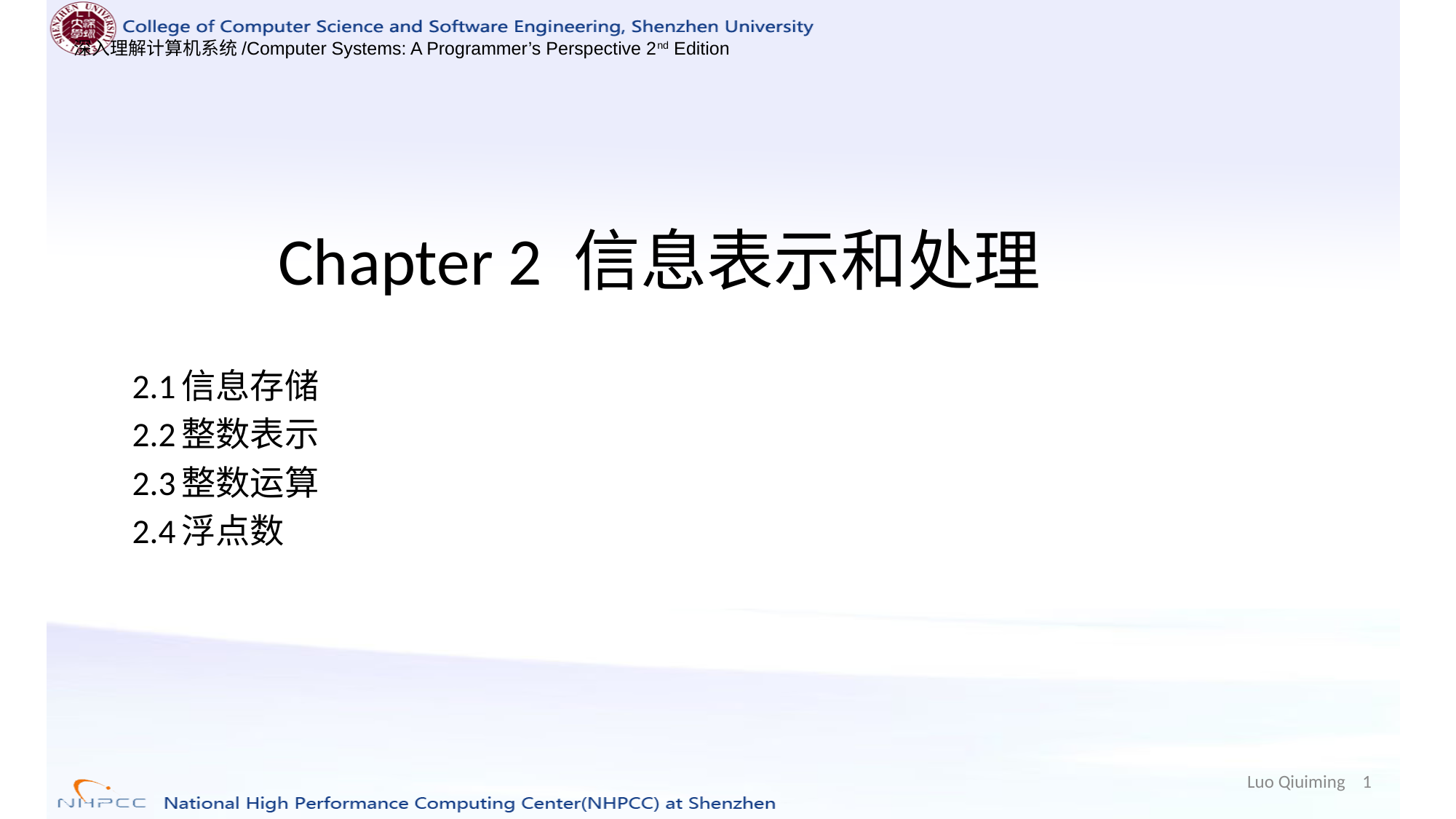

Chapter 2 信息表示和处理
2.1信息存储
2.2整数表示
2.3整数运算
2.4浮点数
Luo Qiuiming    1